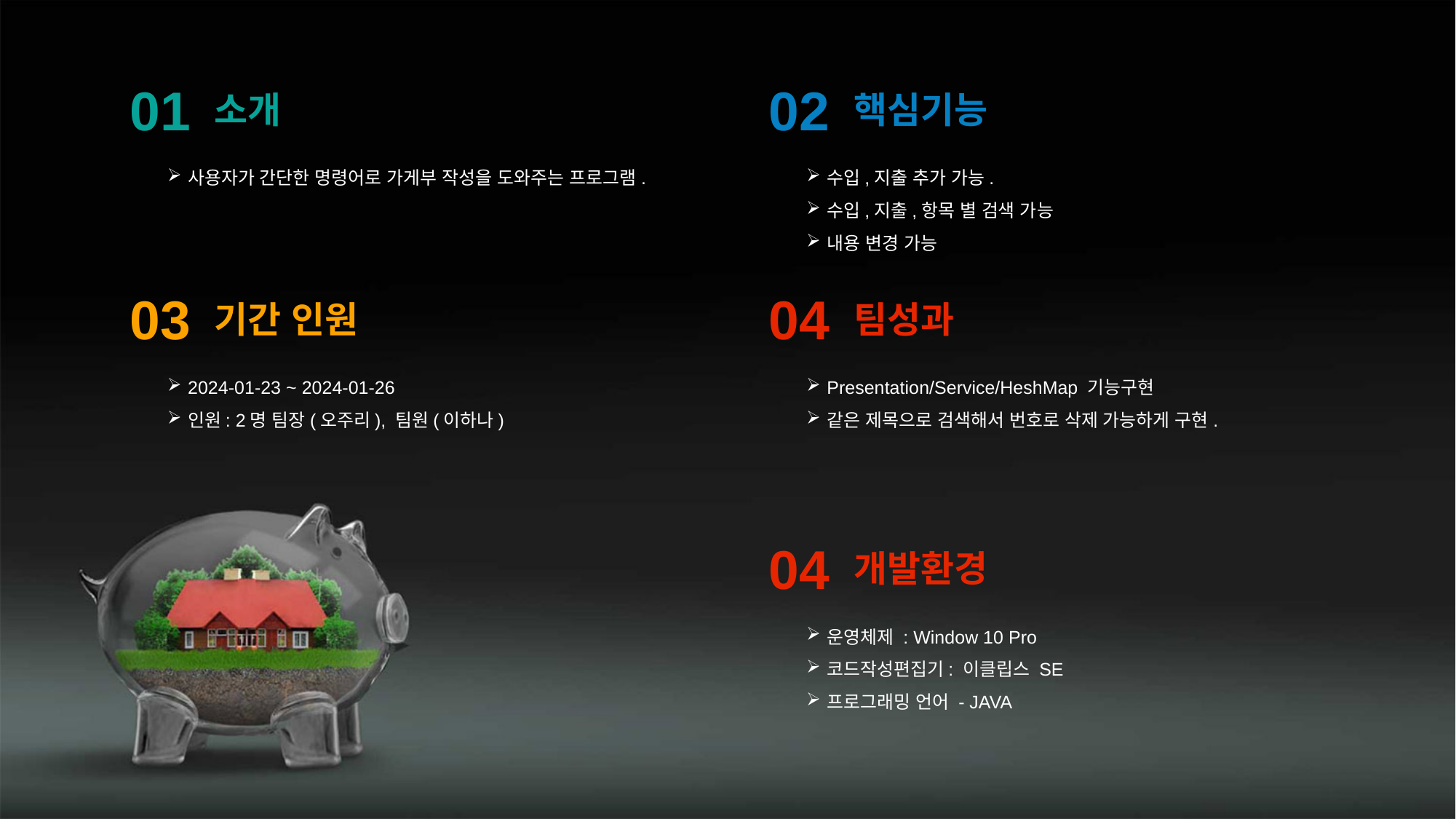

01
소개
사용자가 간단한 명령어로 가게부 작성을 도와주는 프로그램.

02
핵심기능
수입,지출 추가 가능.
수입,지출,항목 별 검색 가능
내용 변경 가능
03
기간 인원
2024-01-23 ~ 2024-01-26
인원: 2명 팀장(오주리), 팀원(이하나)
04
팀성과
Presentation/Service/HeshMap 기능구현
같은 제목으로 검색해서 번호로 삭제 가능하게 구현.
04
개발환경
운영체제 : Window 10 Pro
코드작성편집기: 이클립스 SE
프로그래밍 언어 - JAVA